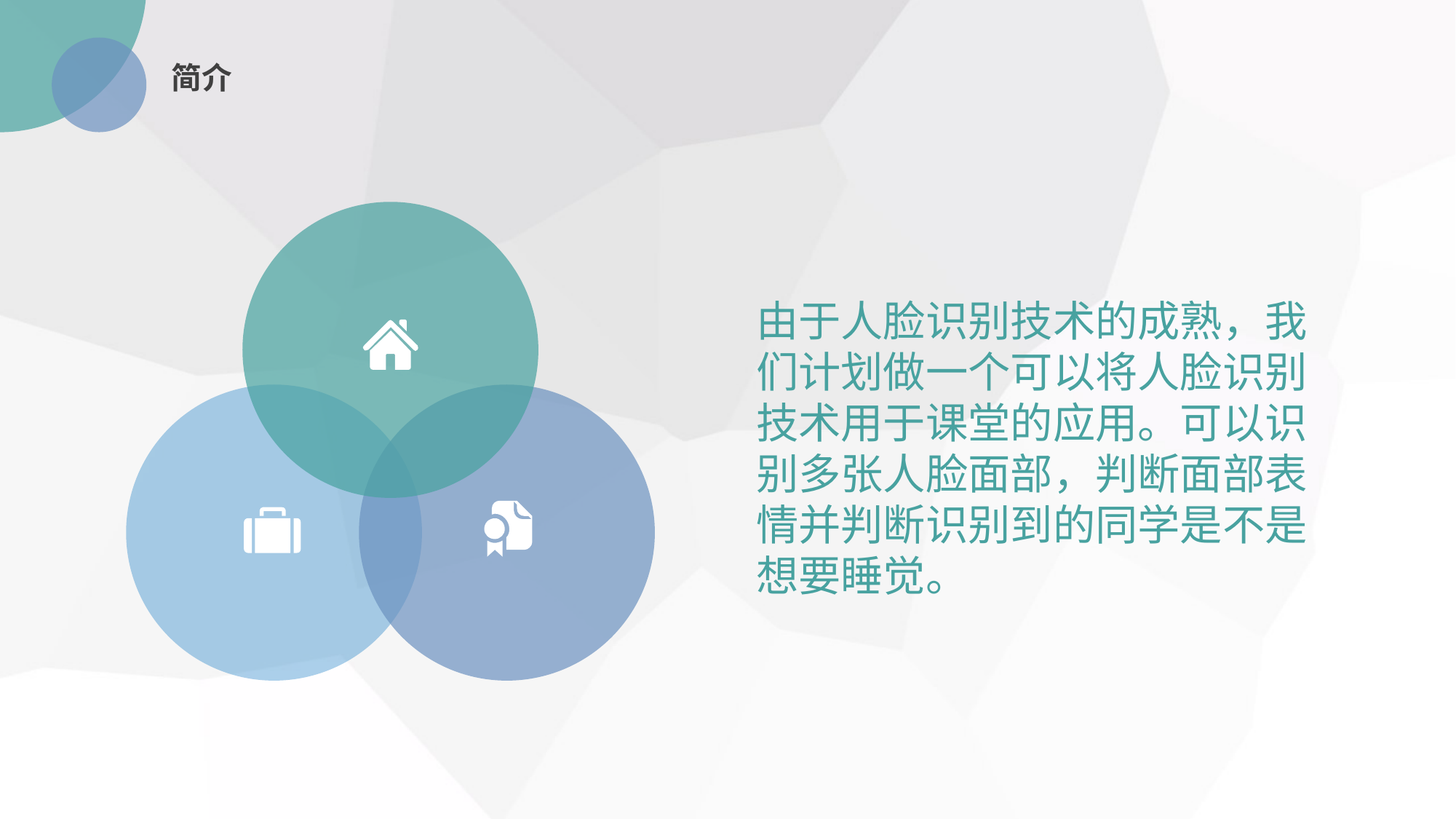

简介

由于人脸识别技术的成熟，我们计划做一个可以将人脸识别技术用于课堂的应用。可以识别多张人脸面部，判断面部表情并判断识别到的同学是不是想要睡觉。